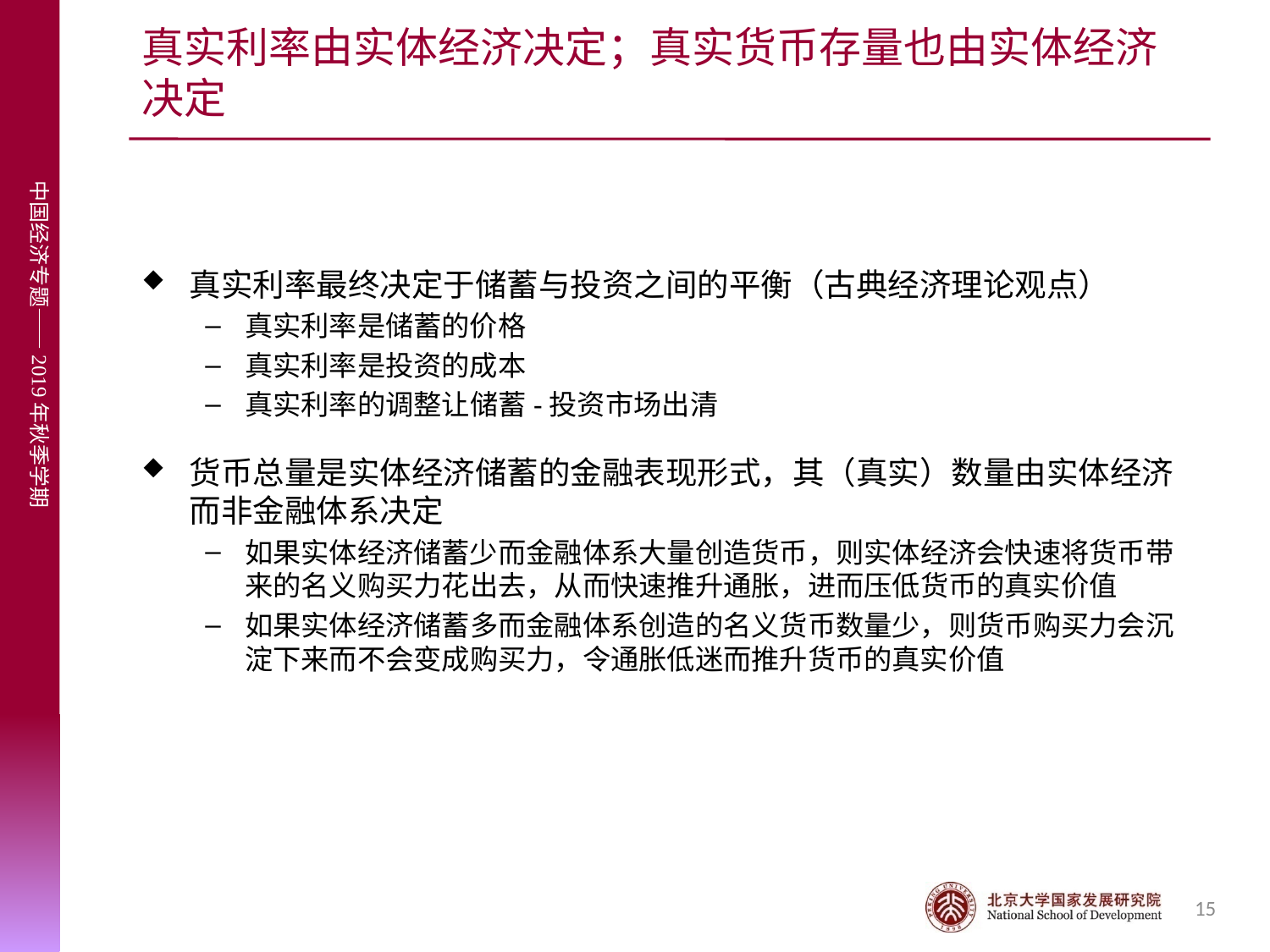

# 真实利率由实体经济决定；真实货币存量也由实体经济决定

真实利率最终决定于储蓄与投资之间的平衡（古典经济理论观点）
真实利率是储蓄的价格
真实利率是投资的成本
真实利率的调整让储蓄-投资市场出清
货币总量是实体经济储蓄的金融表现形式，其（真实）数量由实体经济而非金融体系决定
如果实体经济储蓄少而金融体系大量创造货币，则实体经济会快速将货币带来的名义购买力花出去，从而快速推升通胀，进而压低货币的真实价值
如果实体经济储蓄多而金融体系创造的名义货币数量少，则货币购买力会沉淀下来而不会变成购买力，令通胀低迷而推升货币的真实价值

15